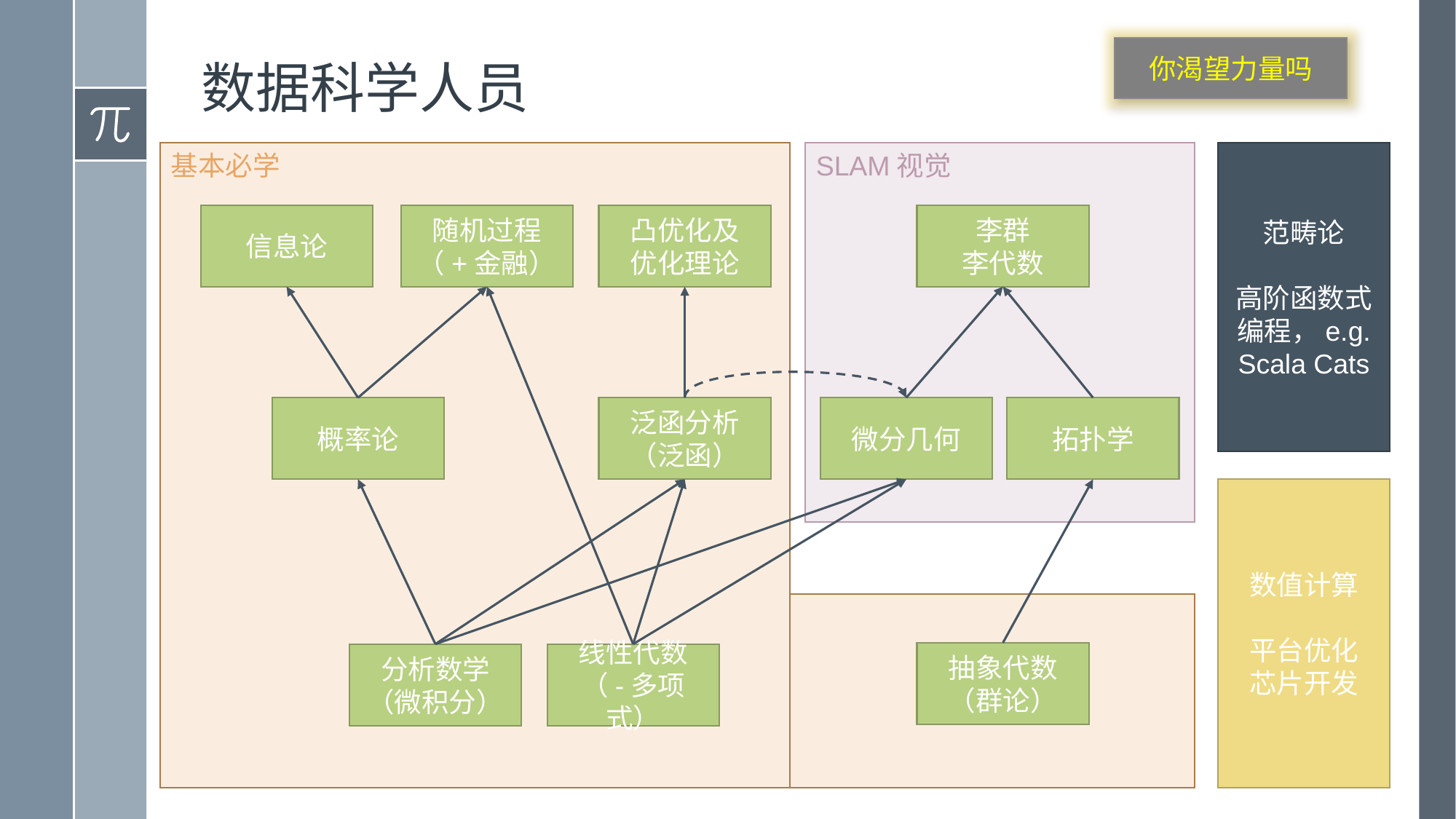

# 数据科学人员
你渴望力量吗
基本必学
范畴论

高阶函数式编程，e.g. Scala Cats
SLAM视觉
信息论
随机过程
（+金融）
凸优化及
优化理论
李群
李代数
微分几何
拓扑学
概率论
泛函分析
（泛函）
数值计算

平台优化
芯片开发

抽象代数
（群论）
分析数学
（微积分）
线性代数
（-多项式）